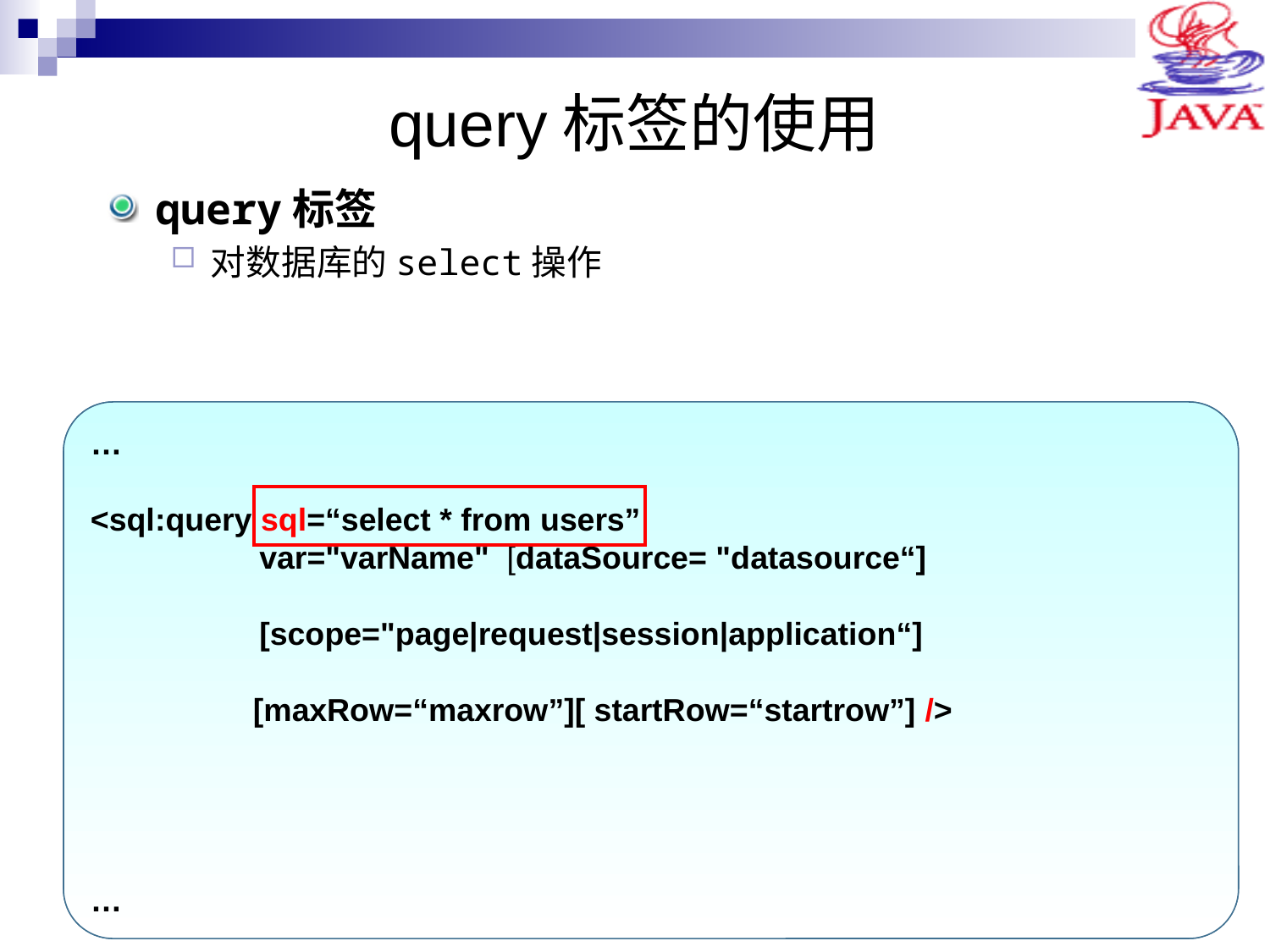

# query标签的使用
query标签
对数据库的select操作
…

<sql:query var="varName"  [dataSource= "datasource“]

                   [scope="page|request|session|application“]

	    [maxRow=“maxrow”][ startRow=“startrow”] >

     select * from users

</sql:query>

…
…

<sql:query sql=“select * from users”
                   var="varName"  [dataSource= "datasource“]

                   [scope="page|request|session|application“]

	    [maxRow=“maxrow”][ startRow=“startrow”] />

…
指定结果集名称
指定数据源

指定范围
Sql语句